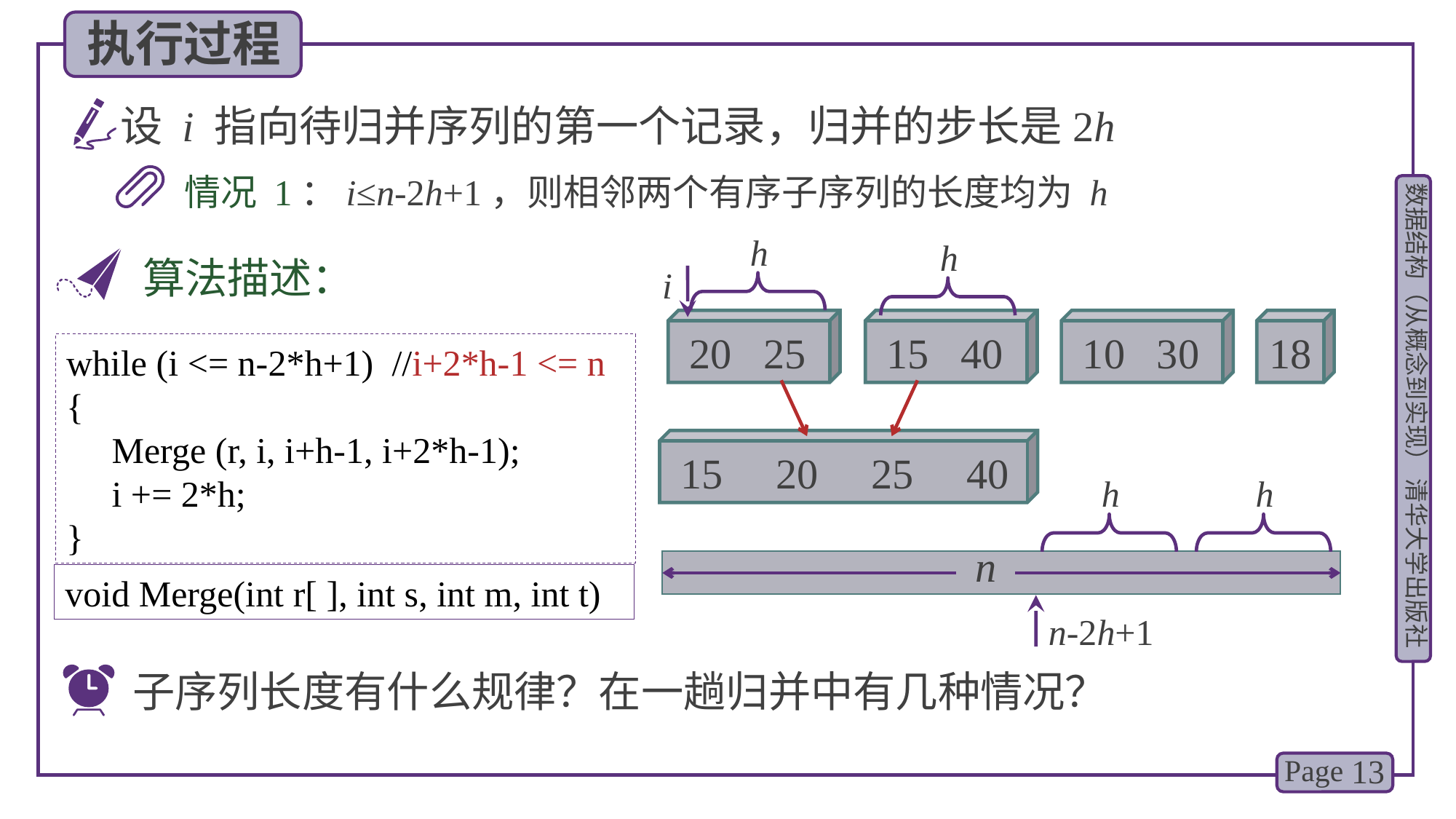

执行过程

设 i 指向待归并序列的第一个记录，归并的步长是2h

情况 1：i≤n-2h+1，则相邻两个有序子序列的长度均为 h

h

h
算法描述：

i

 20   25
 15   40
 10   30
18
while (i <= n-2*h+1)  //i+2*h-1 <= n
{
     Merge (r, i, i+h-1, i+2*h-1);
     i += 2*h;
}
 15     20     25     40

h

h

n
void Merge(int r[ ], int s, int m, int t)

n-2h+1
子序列长度有什么规律？在一趟归并中有几种情况？